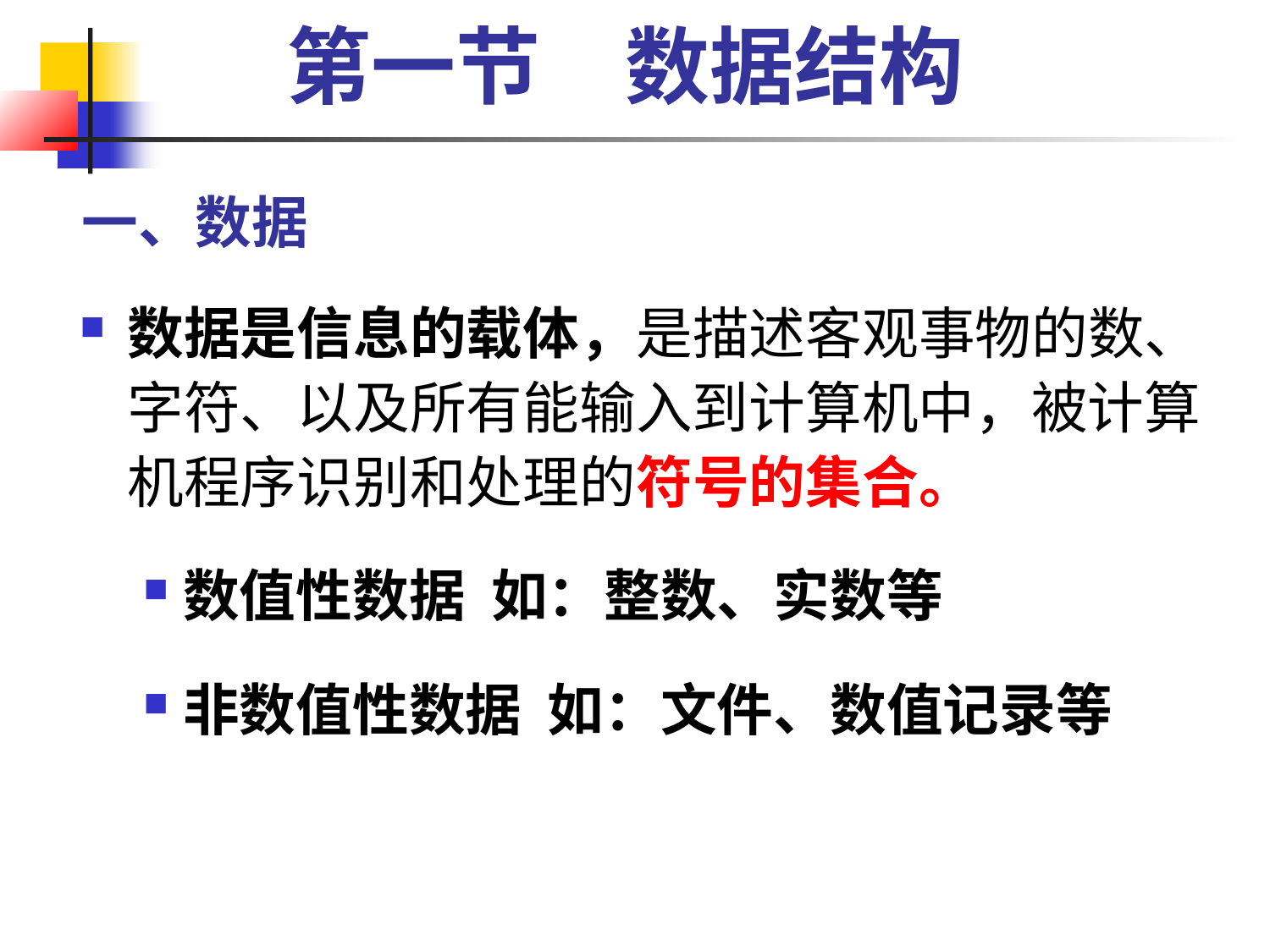

第一节　数据结构
一、数据
数据是信息的载体，是描述客观事物的数、字符、以及所有能输入到计算机中，被计算机程序识别和处理的符号的集合。
数值性数据  如：整数、实数等
非数值性数据  如：文件、数值记录等